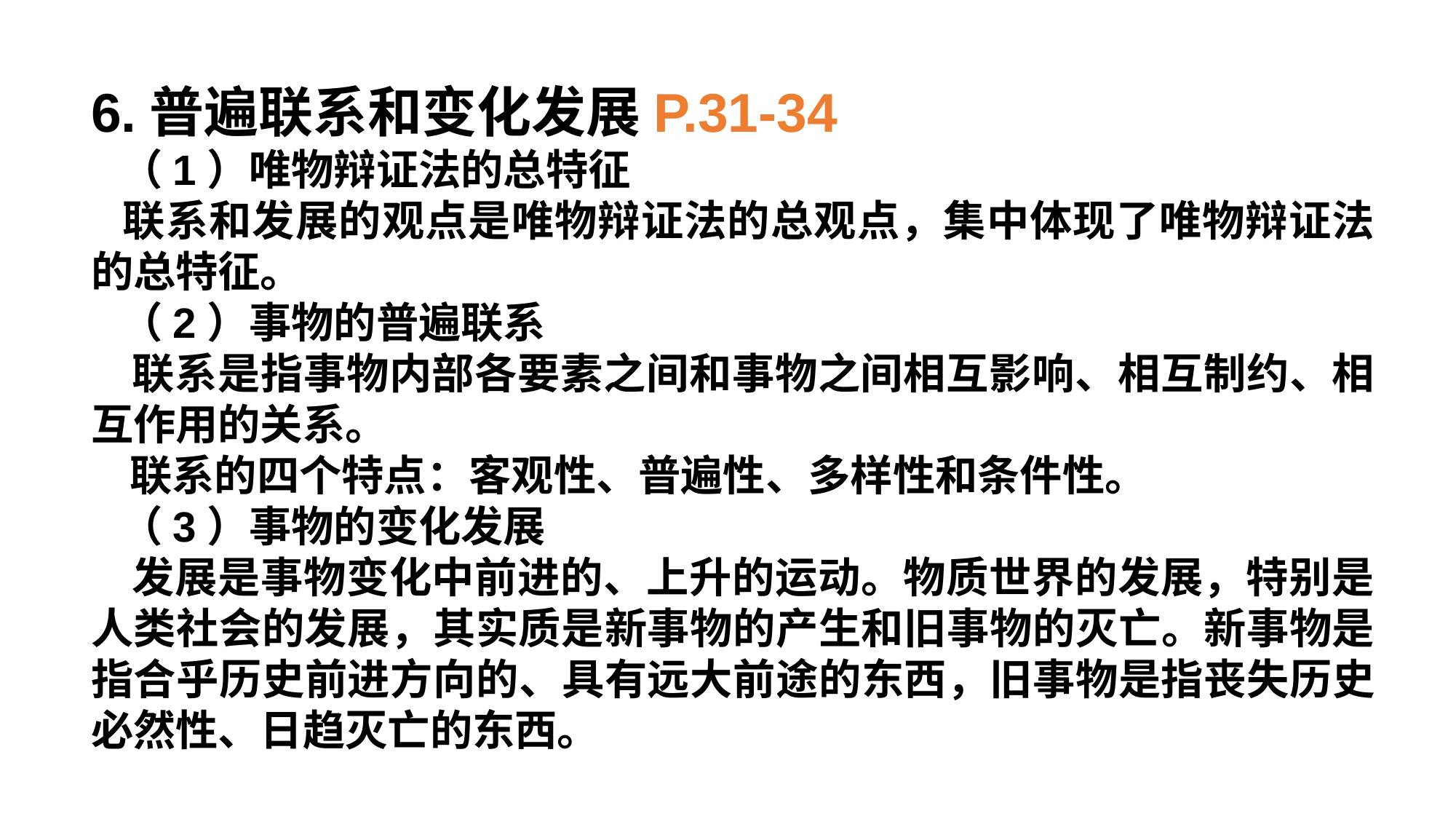

6.普遍联系和变化发展P.31-34
  （1）唯物辩证法的总特征
  联系和发展的观点是唯物辩证法的总观点，集中体现了唯物辩证法的总特征。
  （2）事物的普遍联系
   联系是指事物内部各要素之间和事物之间相互影响、相互制约、相互作用的关系。
   联系的四个特点：客观性、普遍性、多样性和条件性。
  （3）事物的变化发展
   发展是事物变化中前进的、上升的运动。物质世界的发展，特别是人类社会的发展，其实质是新事物的产生和旧事物的灭亡。新事物是指合乎历史前进方向的、具有远大前途的东西，旧事物是指丧失历史必然性、日趋灭亡的东西。